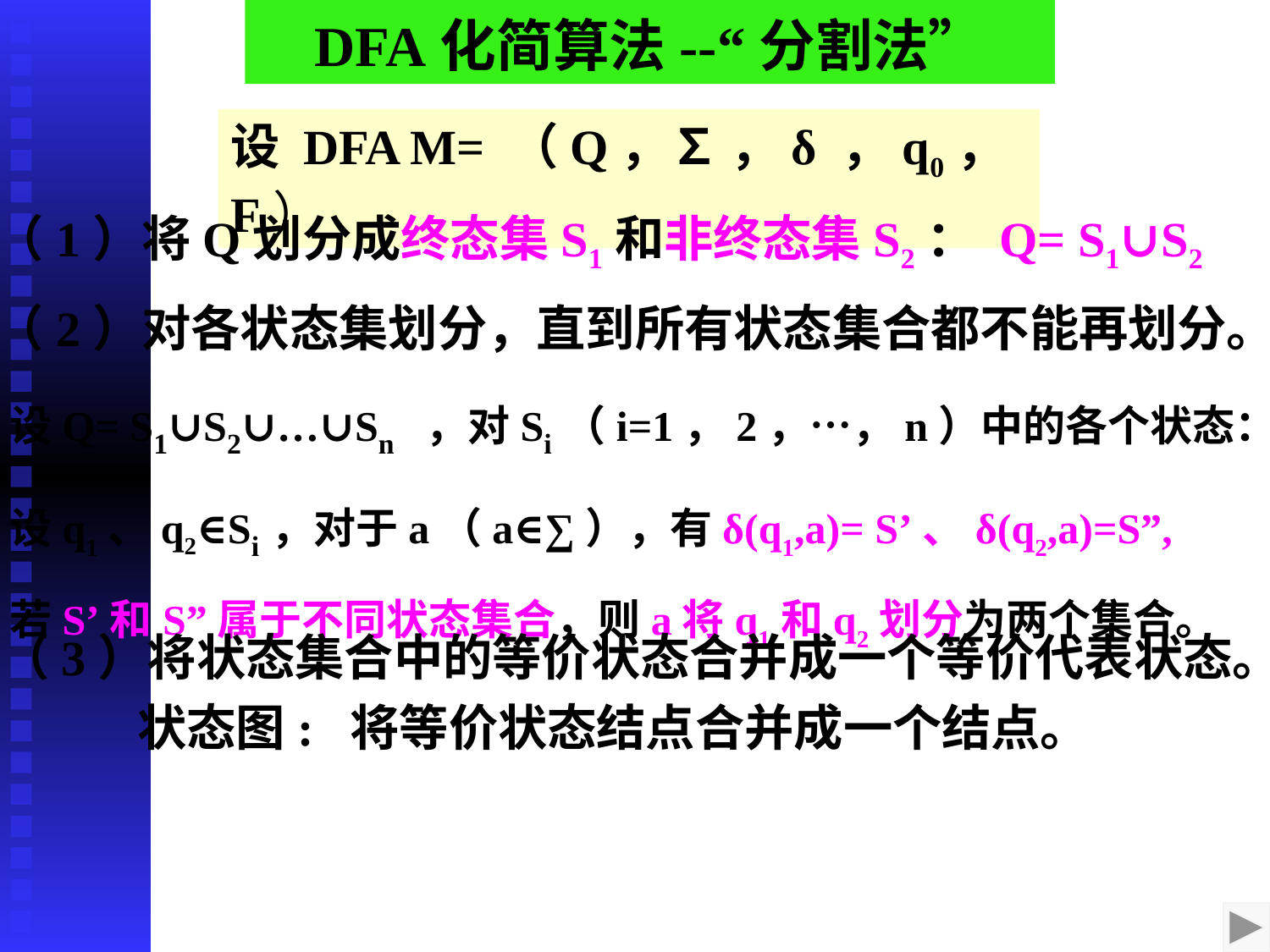

DFA化简算法--“分割法”
设 DFA M= （Q，∑ ，δ ，q0，F）
（1）将Q划分成终态集S1和非终态集S2： Q= S1∪S2
（2）对各状态集划分，直到所有状态集合都不能再划分。
设Q= S1∪S2∪…∪Sn  ，对Si（i=1，2，…，n）中的各个状态：
设q1、q2∈Si，对于a（a∈∑），有δ(q1,a)= S’、δ(q2,a)=S”,
若S’和S”属于不同状态集合，则a将q1和q2划分为两个集合。
（3）将状态集合中的等价状态合并成一个等价代表状态。
状态图:  将等价状态结点合并成一个结点。
2020/10/7
43